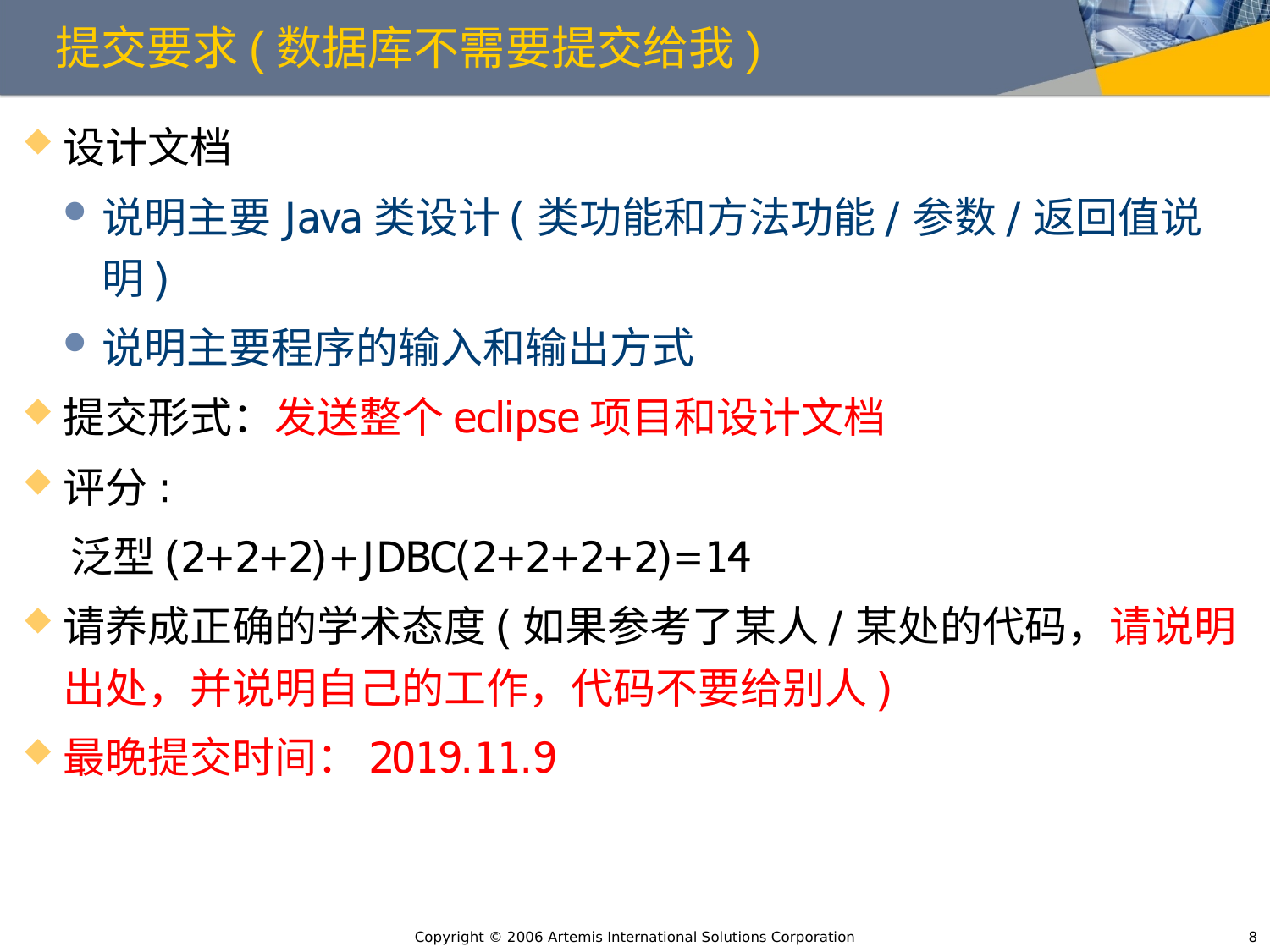

# 提交要求(数据库不需要提交给我)
设计文档
说明主要Java类设计(类功能和方法功能/参数/返回值说明)
说明主要程序的输入和输出方式
提交形式：发送整个eclipse项目和设计文档
评分:
    泛型(2+2+2)+JDBC(2+2+2+2)=14
请养成正确的学术态度(如果参考了某人/某处的代码，请说明出处，并说明自己的工作，代码不要给别人)
最晚提交时间：2019.11.9